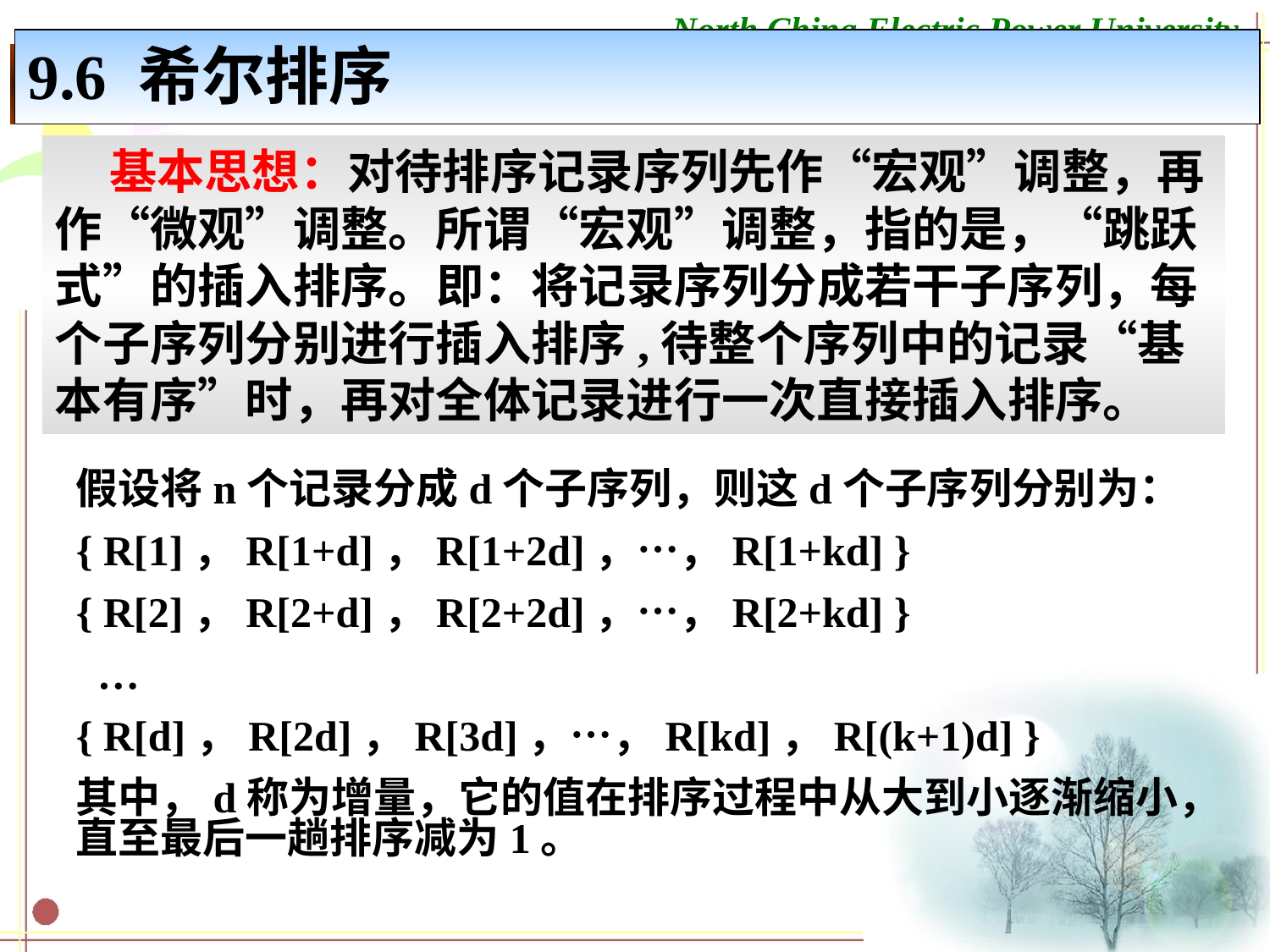

9.6 希尔排序
9.6 希尔排序
    基本思想：对待排序记录序列先作“宏观”调整，再作“微观”调整。所谓“宏观”调整，指的是，“跳跃式”的插入排序。即：将记录序列分成若干子序列，每个子序列分别进行插入排序,待整个序列中的记录“基本有序”时，再对全体记录进行一次直接插入排序。
假设将n个记录分成d个子序列，则这d个子序列分别为：
{ R[1]，R[1+d]，R[1+2d]，…，R[1+kd] }
{ R[2]，R[2+d]，R[2+2d]，…，R[2+kd] }
  …
{ R[d]，R[2d]，R[3d]，…，R[kd]，R[(k+1)d] }
其中，d称为增量，它的值在排序过程中从大到小逐渐缩小，直至最后一趟排序减为1。